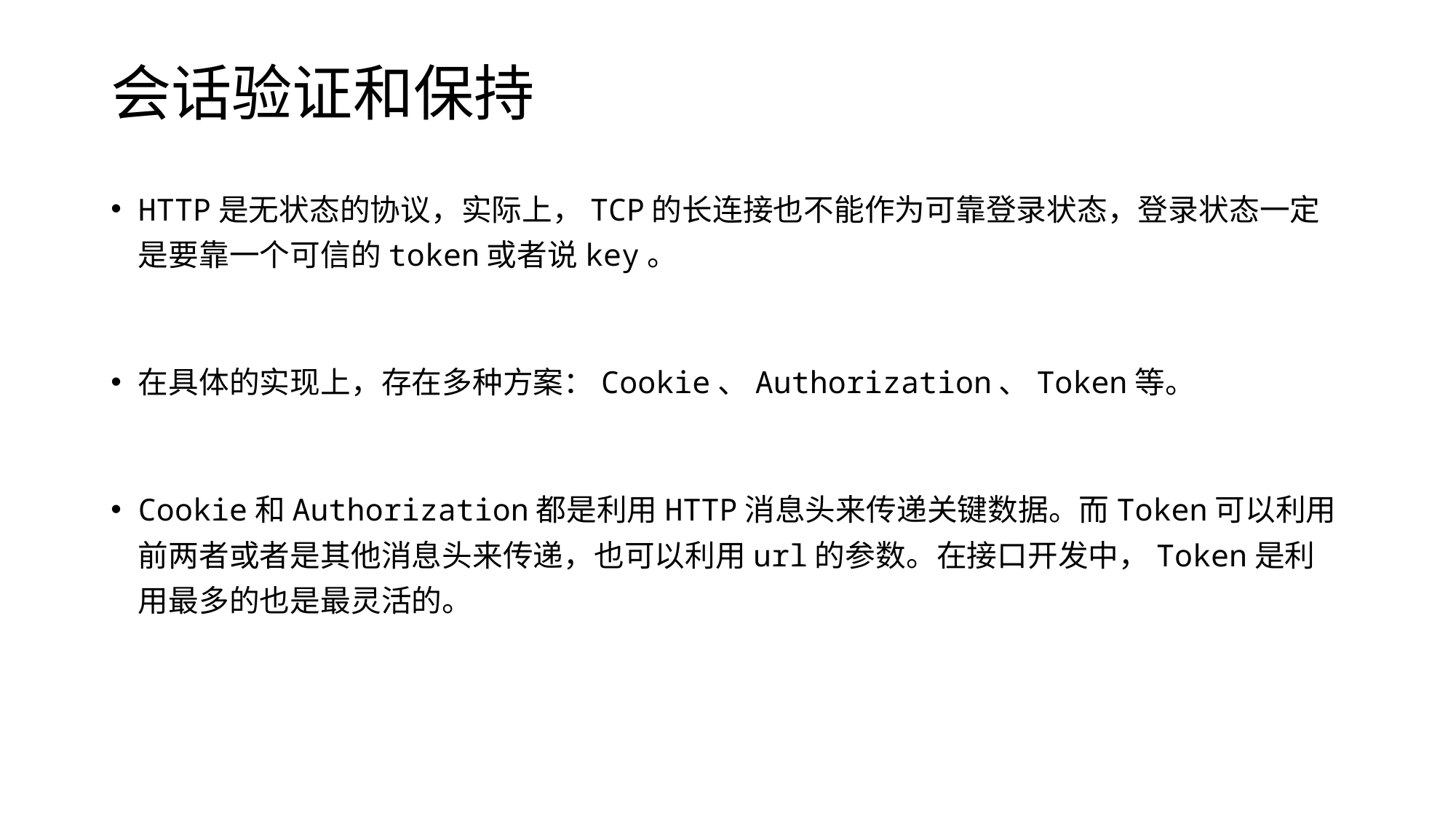

# 会话验证和保持
HTTP是无状态的协议，实际上，TCP的长连接也不能作为可靠登录状态，登录状态一定是要靠一个可信的token或者说key。

在具体的实现上，存在多种方案：Cookie、Authorization、Token等。

Cookie和Authorization都是利用HTTP消息头来传递关键数据。而Token可以利用前两者或者是其他消息头来传递，也可以利用url的参数。在接口开发中，Token是利用最多的也是最灵活的。